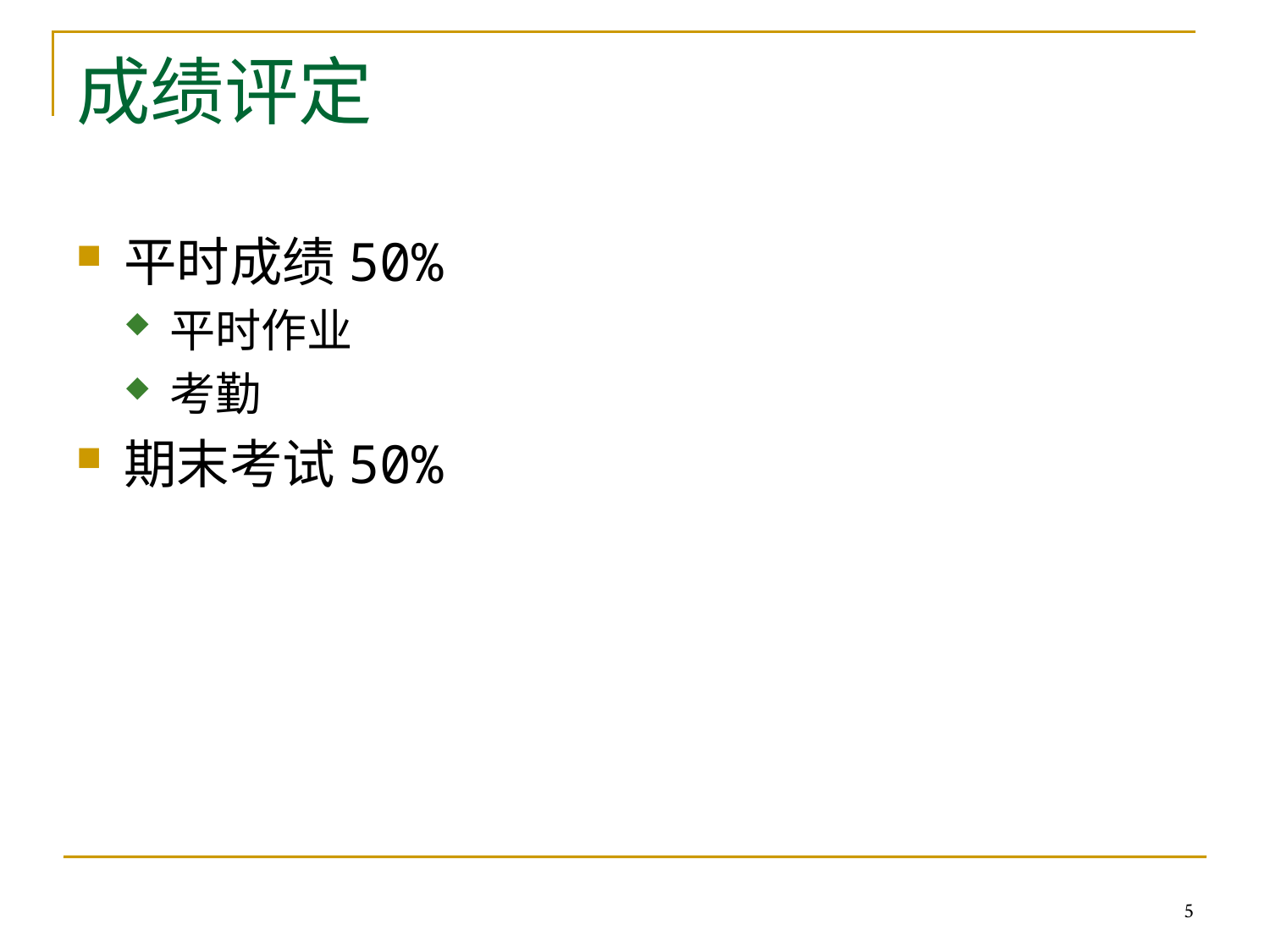

# 成绩评定
平时成绩50%
平时作业
考勤
期末考试50%
5